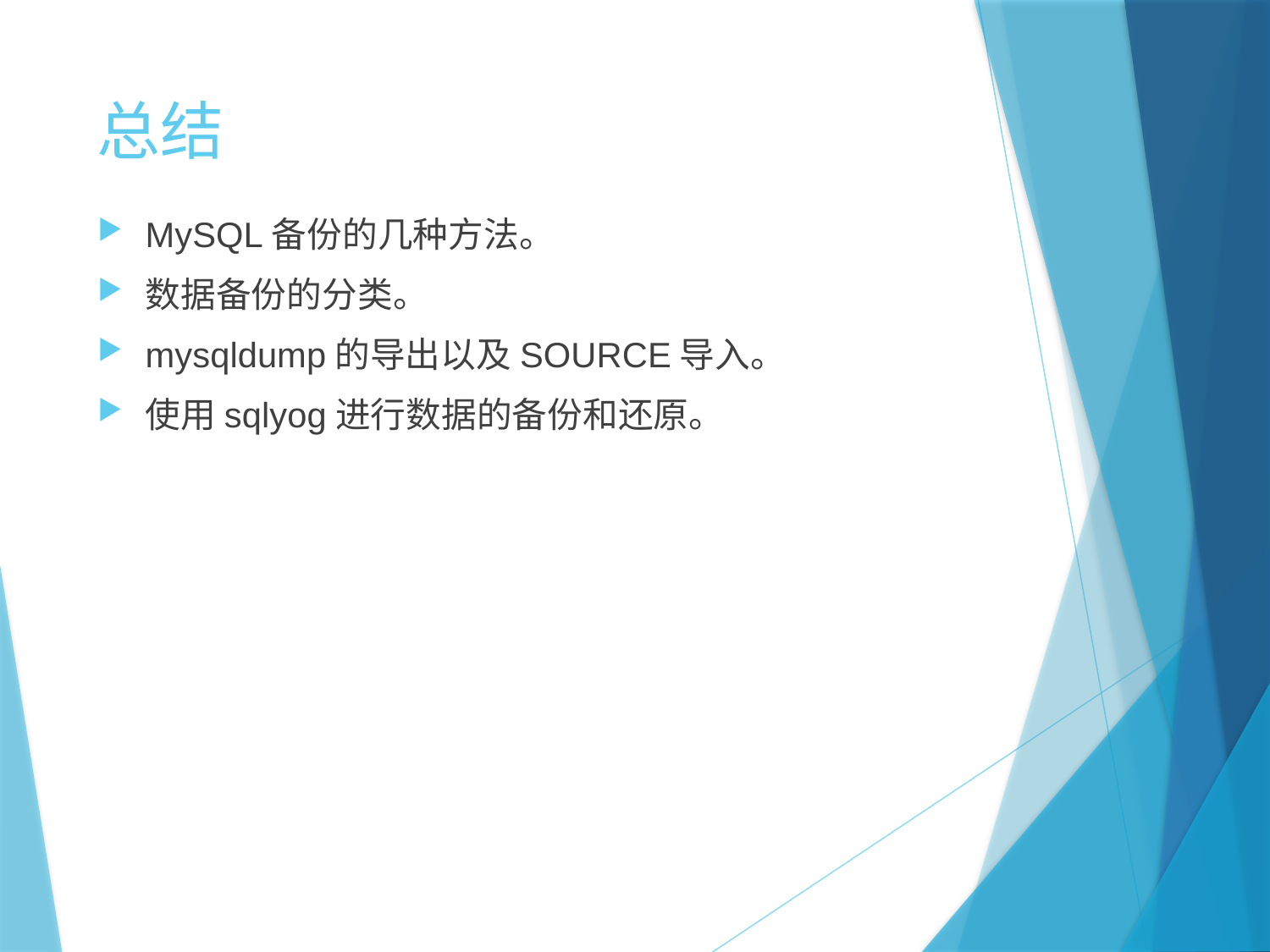

# 总结
MySQL备份的几种方法。
数据备份的分类。
mysqldump的导出以及SOURCE导入。
使用sqlyog进行数据的备份和还原。